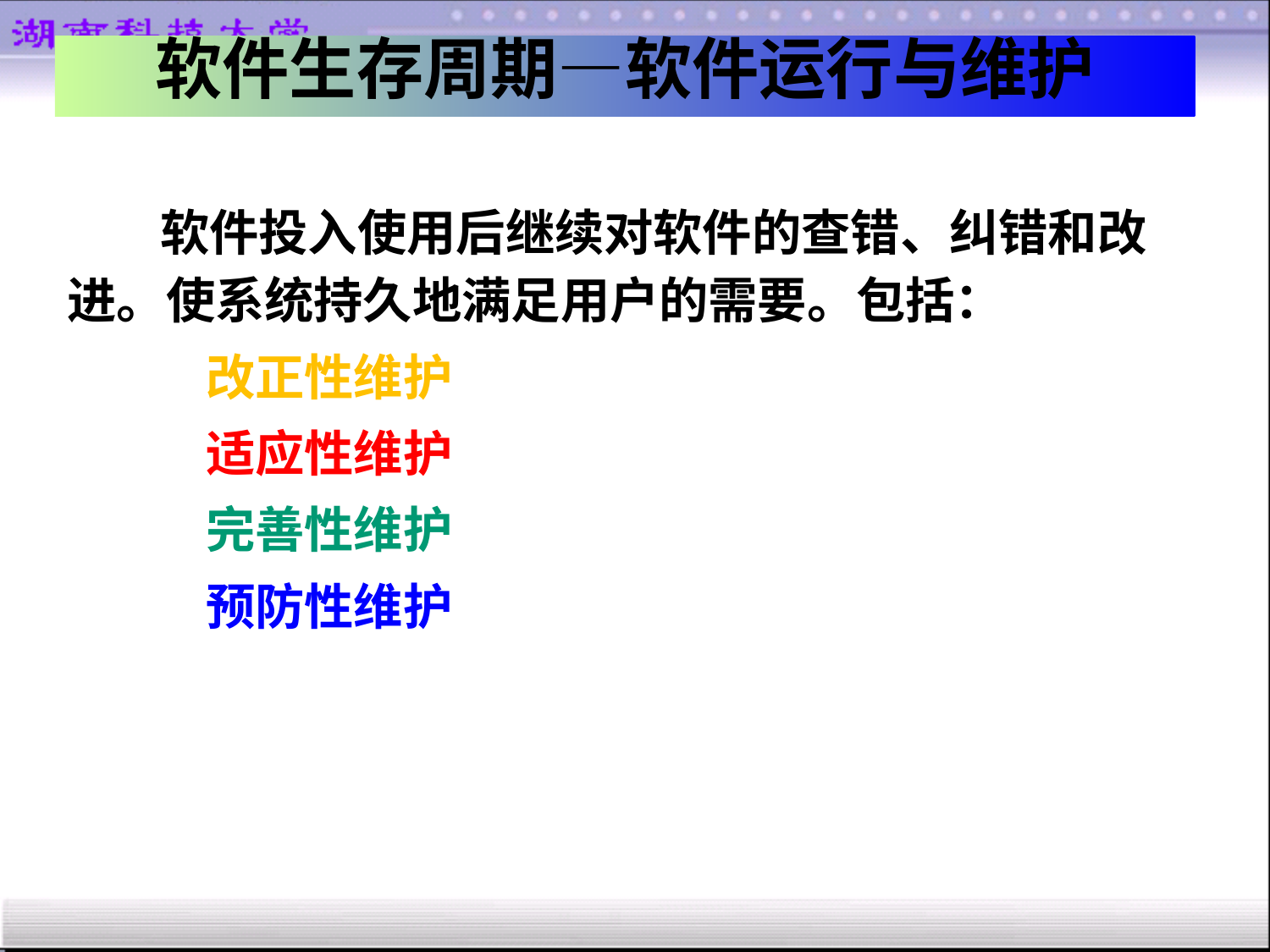

软件生存周期—软件运行与维护
软件投入使用后继续对软件的查错、纠错和改进。使系统持久地满足用户的需要。包括：
   改正性维护
   适应性维护
   完善性维护
   预防性维护